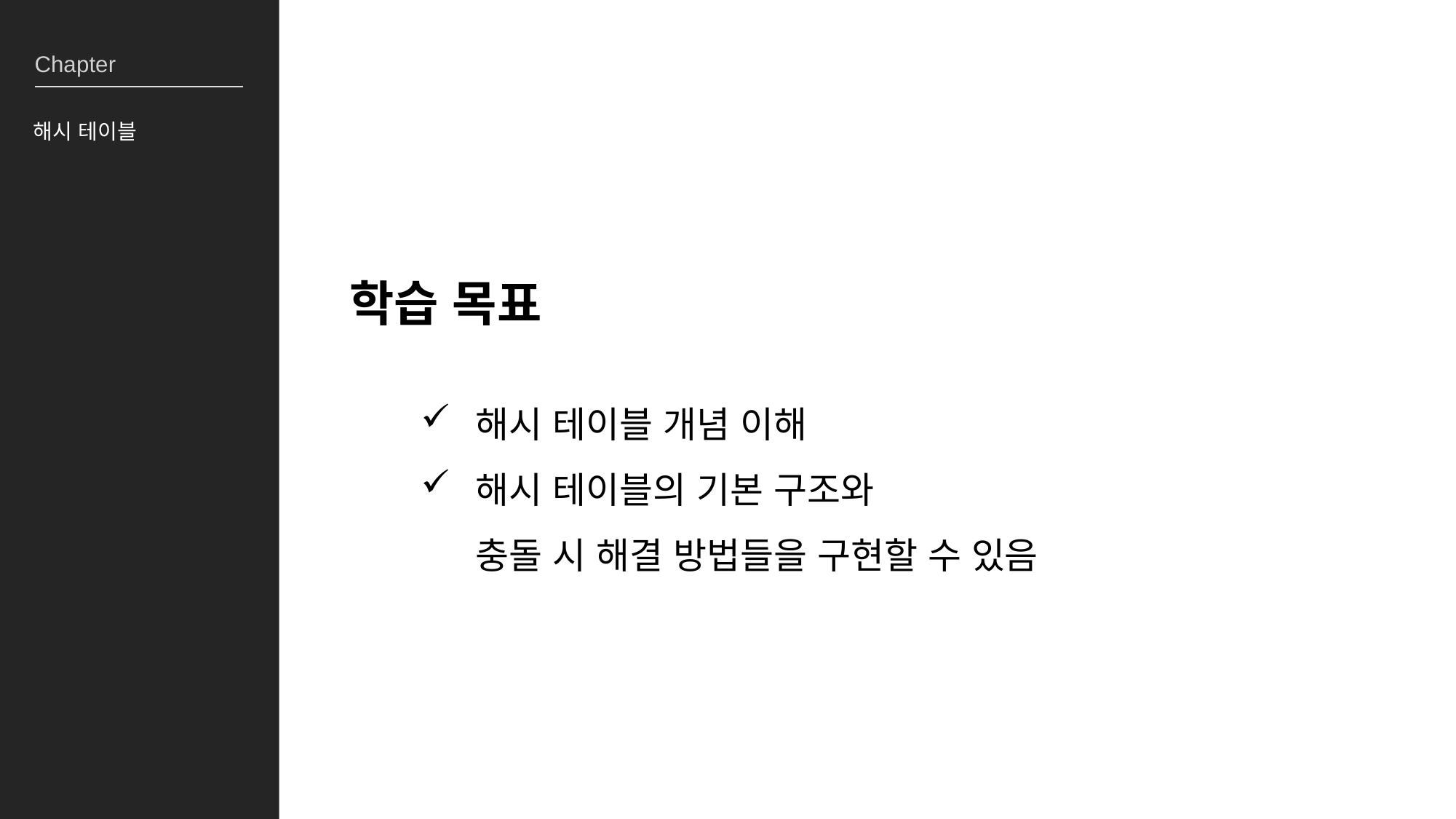

해시 테이블
학습 목표
해시 테이블 개념 이해
해시 테이블의 기본 구조와
충돌 시 해결 방법들을 구현할 수 있음